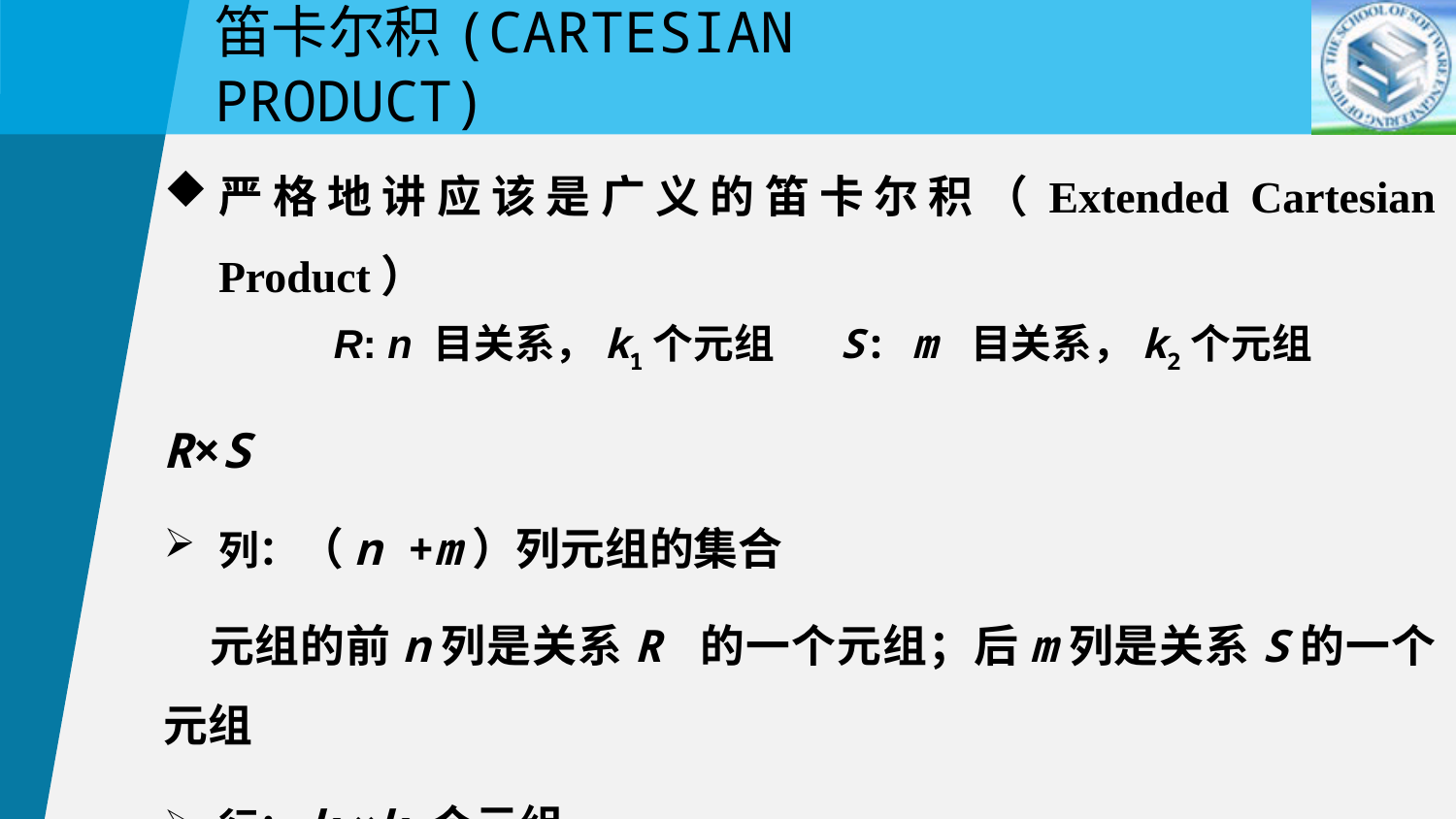

笛卡尔积(Cartesian Product)
严格地讲应该是广义的笛卡尔积（Extended Cartesian Product）
       R: n 目关系，k1个元组      S: m 目关系，k2个元组
R×S
列：（n +m）列元组的集合
   元组的前n列是关系R 的一个元组；后m列是关系S的一个元组
行：k1×k2个元组
                R×S = {（tr  ts ）|tr ∈R ∧ ts∈S }